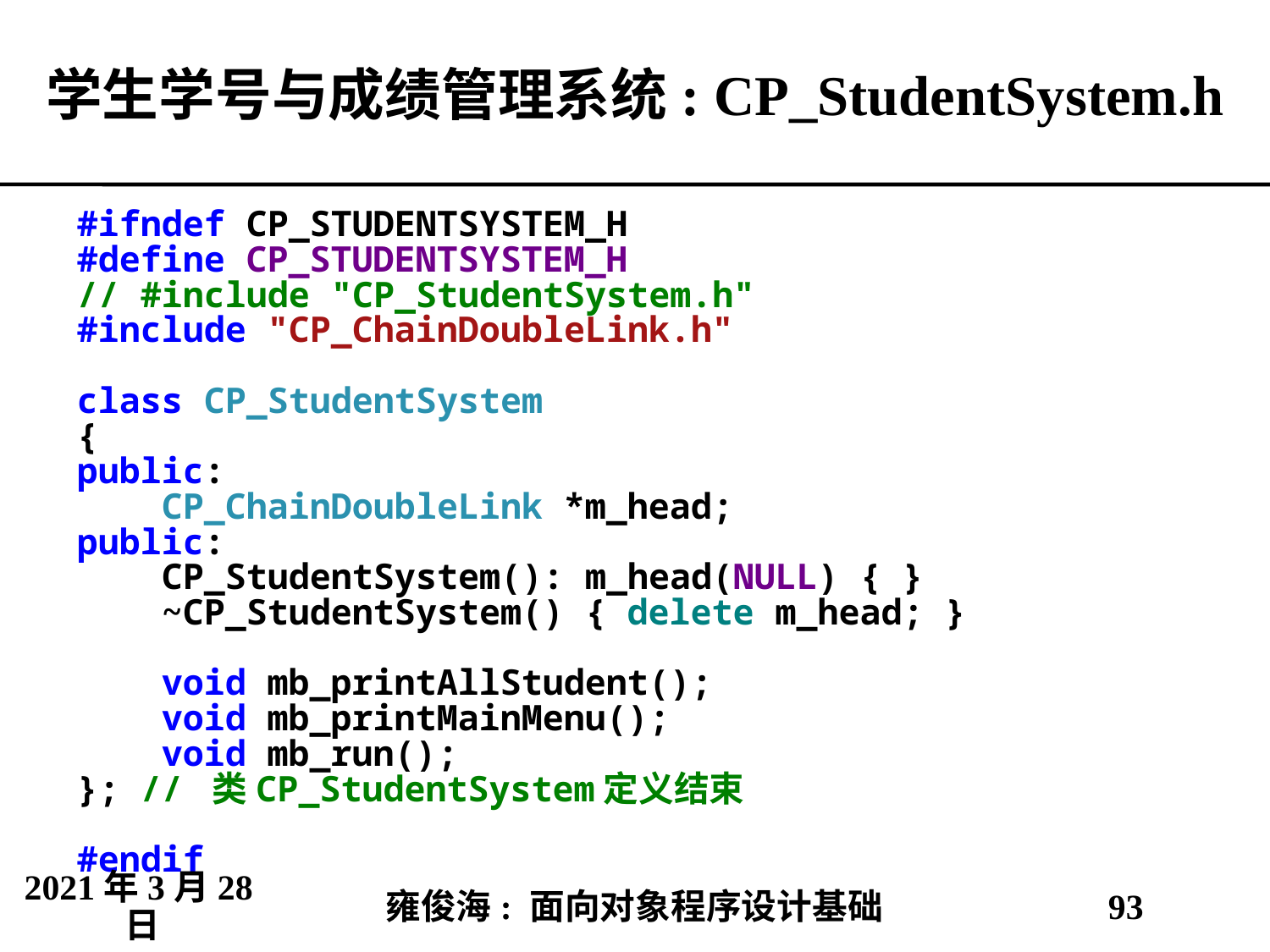

# 学生学号与成绩管理系统: CP_StudentSystem.h

#ifndef CP_STUDENTSYSTEM_H
#define CP_STUDENTSYSTEM_H
// #include "CP_StudentSystem.h"
#include "CP_ChainDoubleLink.h"

class CP_StudentSystem
{
public:
    CP_ChainDoubleLink *m_head;
public:
    CP_StudentSystem(): m_head(NULL) { }
    ~CP_StudentSystem() { delete m_head; }

    void mb_printAllStudent();
    void mb_printMainMenu();
    void mb_run();
}; // 类CP_StudentSystem定义结束

#endif
2021年3月28日
雍俊海: 面向对象程序设计基础
93